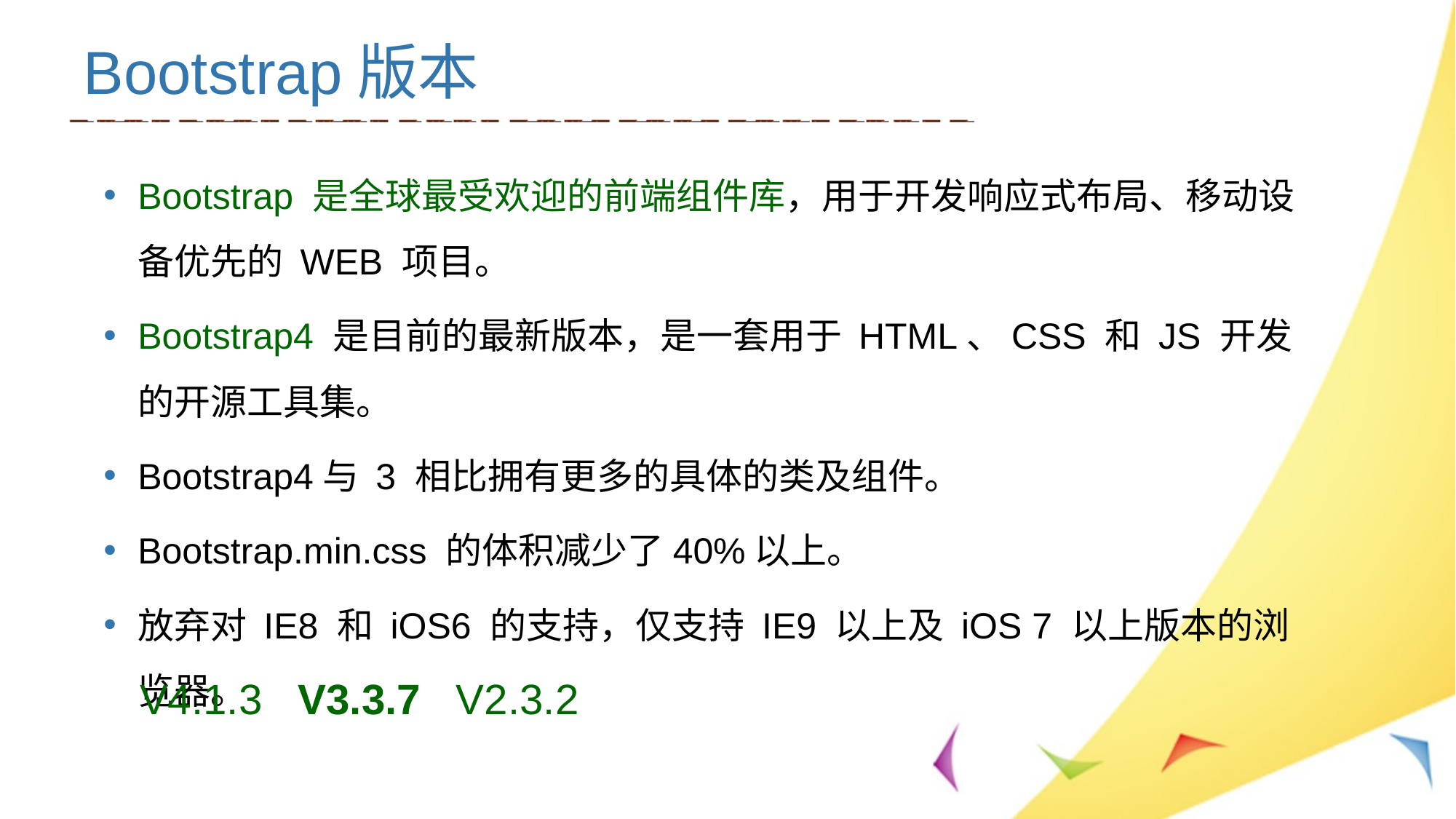

# Bootstrap版本
Bootstrap 是全球最受欢迎的前端组件库，用于开发响应式布局、移动设备优先的 WEB 项目。
Bootstrap4 是目前的最新版本，是一套用于 HTML、CSS 和 JS 开发的开源工具集。
Bootstrap4与 3 相比拥有更多的具体的类及组件。
Bootstrap.min.css 的体积减少了40%以上。
放弃对 IE8 和 iOS6 的支持，仅支持 IE9 以上及 iOS 7 以上版本的浏览器。
V4.1.3   V3.3.7   V2.3.2